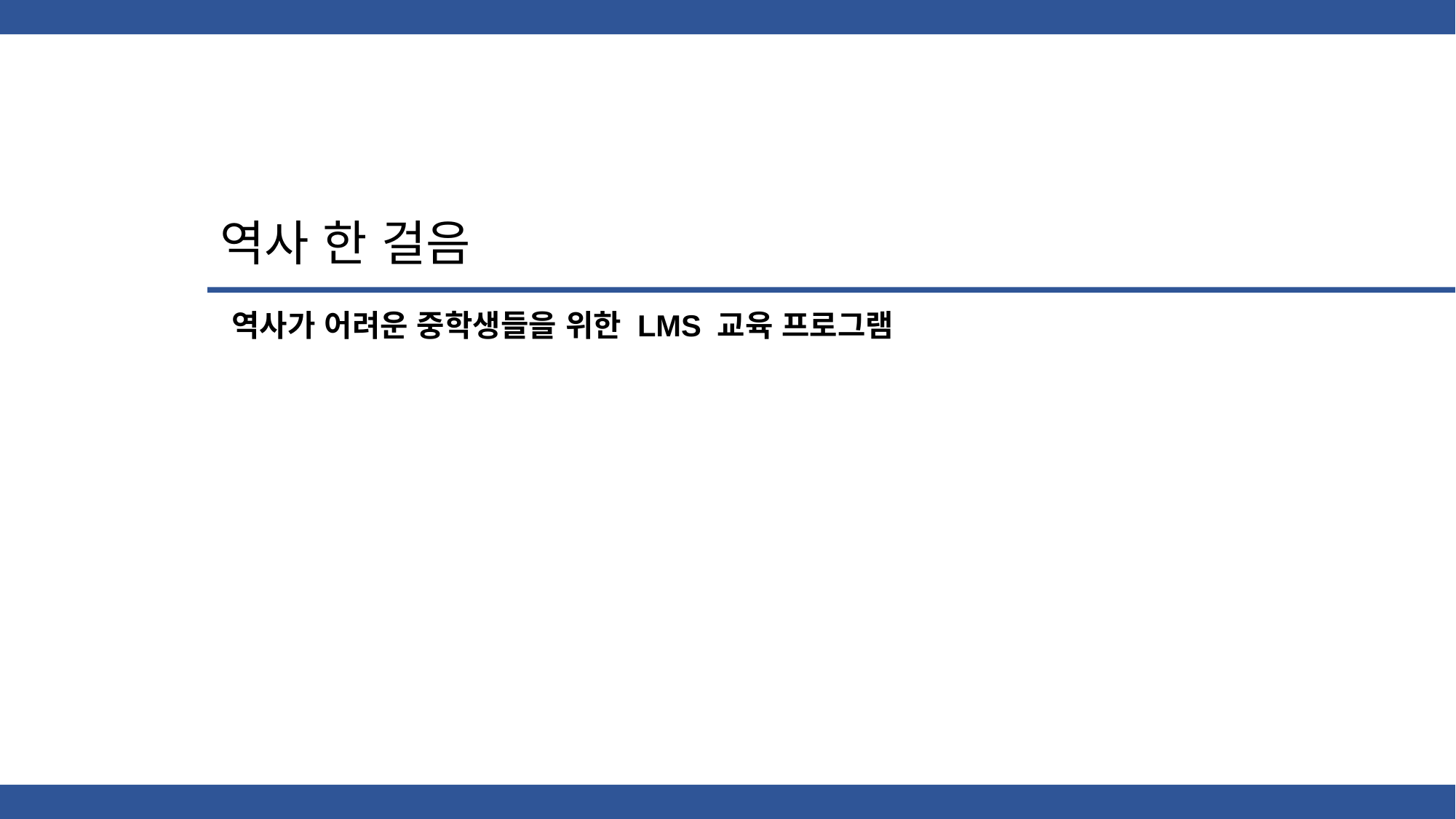

역사 한 걸음

역사가 어려운 중학생들을 위한 LMS 교육 프로그램